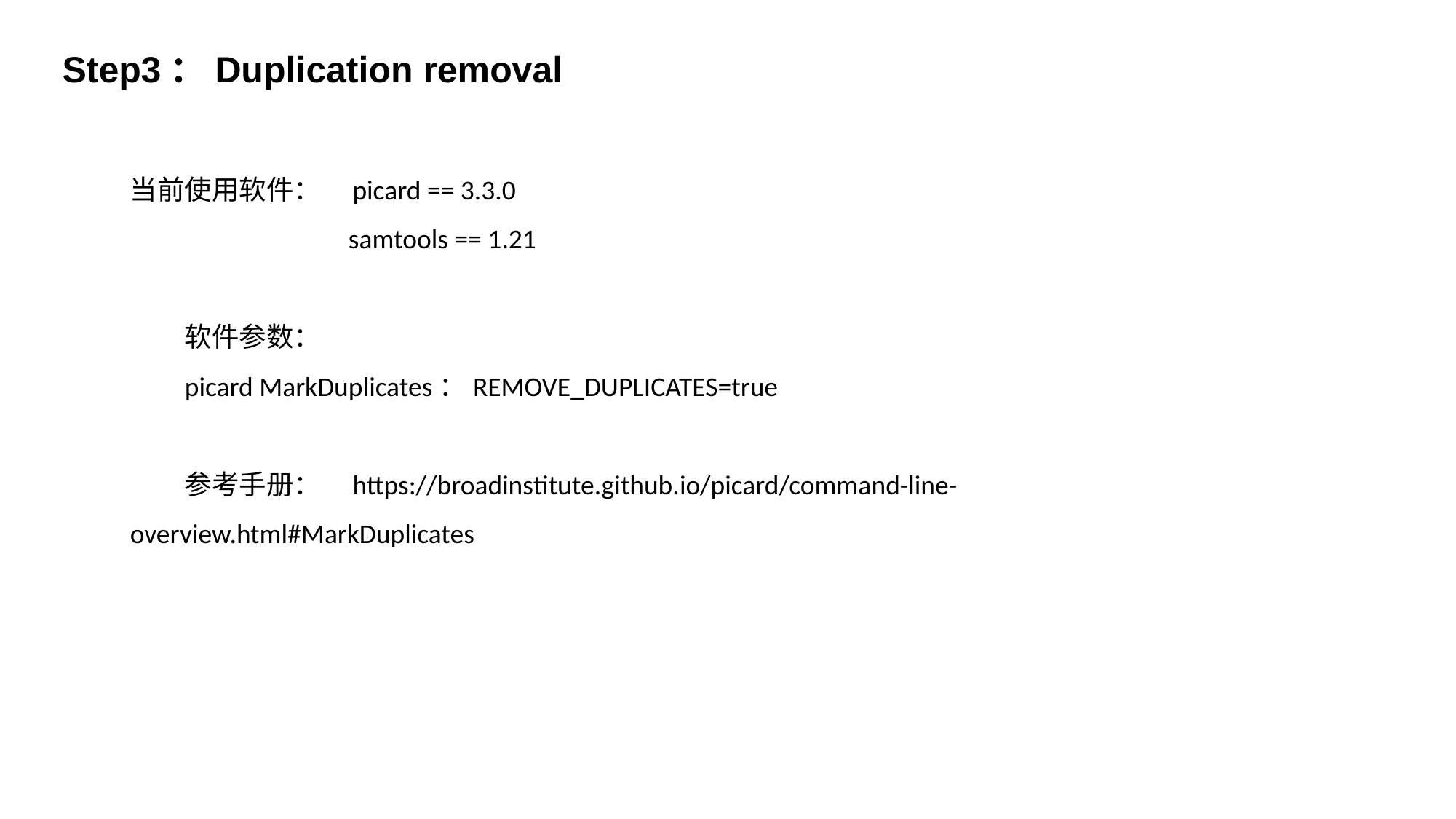

Step3：Duplication removal
当前使用软件：    picard == 3.3.0
samtools == 1.21

软件参数：
picard MarkDuplicates：REMOVE_DUPLICATES=true

参考手册：    https://broadinstitute.github.io/picard/command-line-overview.html#MarkDuplicates